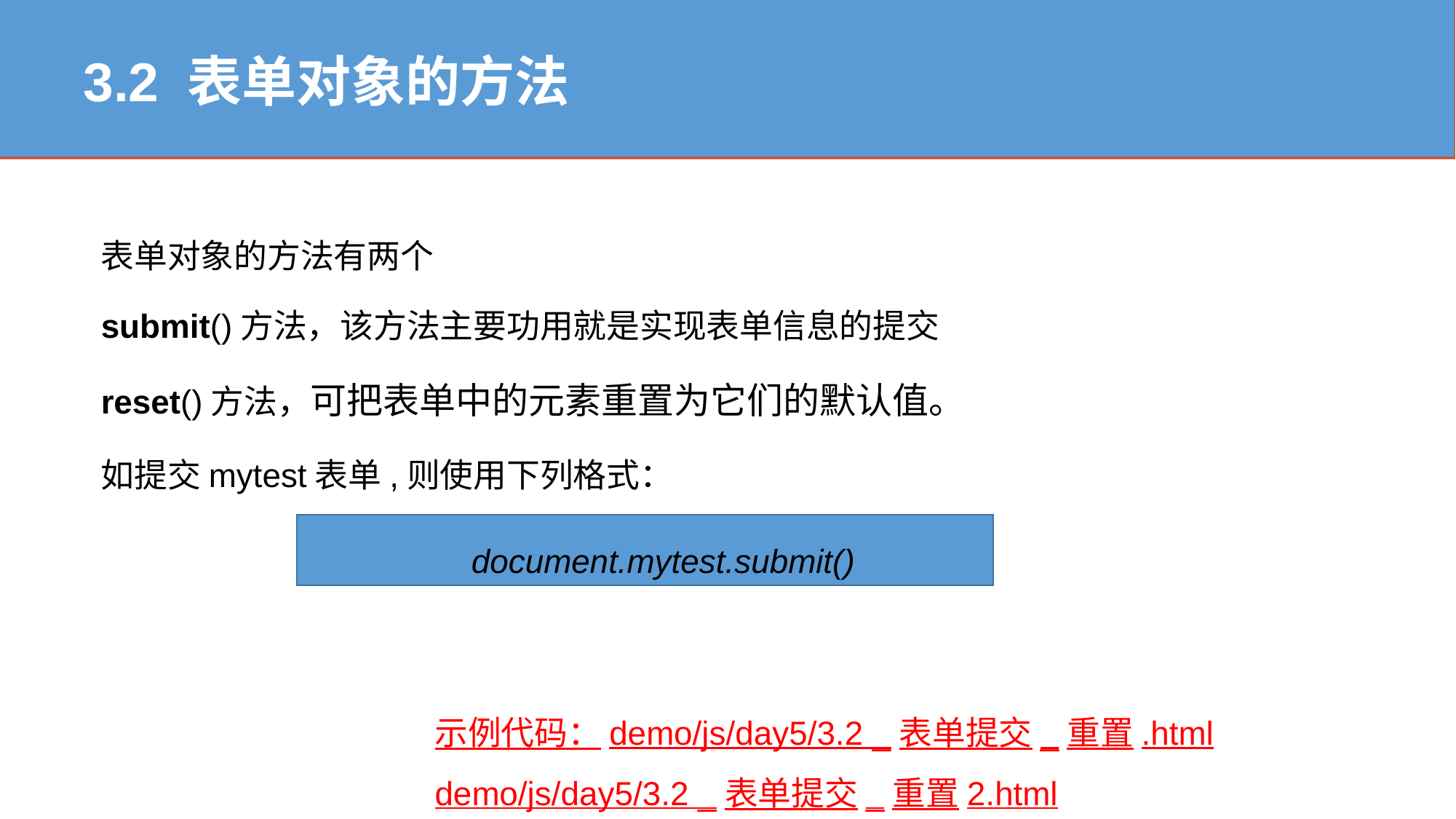

3.2 表单对象的方法

表单对象的方法有两个
submit()方法，该方法主要功用就是实现表单信息的提交
reset()方法，可把表单中的元素重置为它们的默认值。
如提交mytest表单,则使用下列格式：
	document.mytest.submit()
示例代码：demo/js/day5/3.2 _表单提交_重置.html
demo/js/day5/3.2 _表单提交_重置2.html